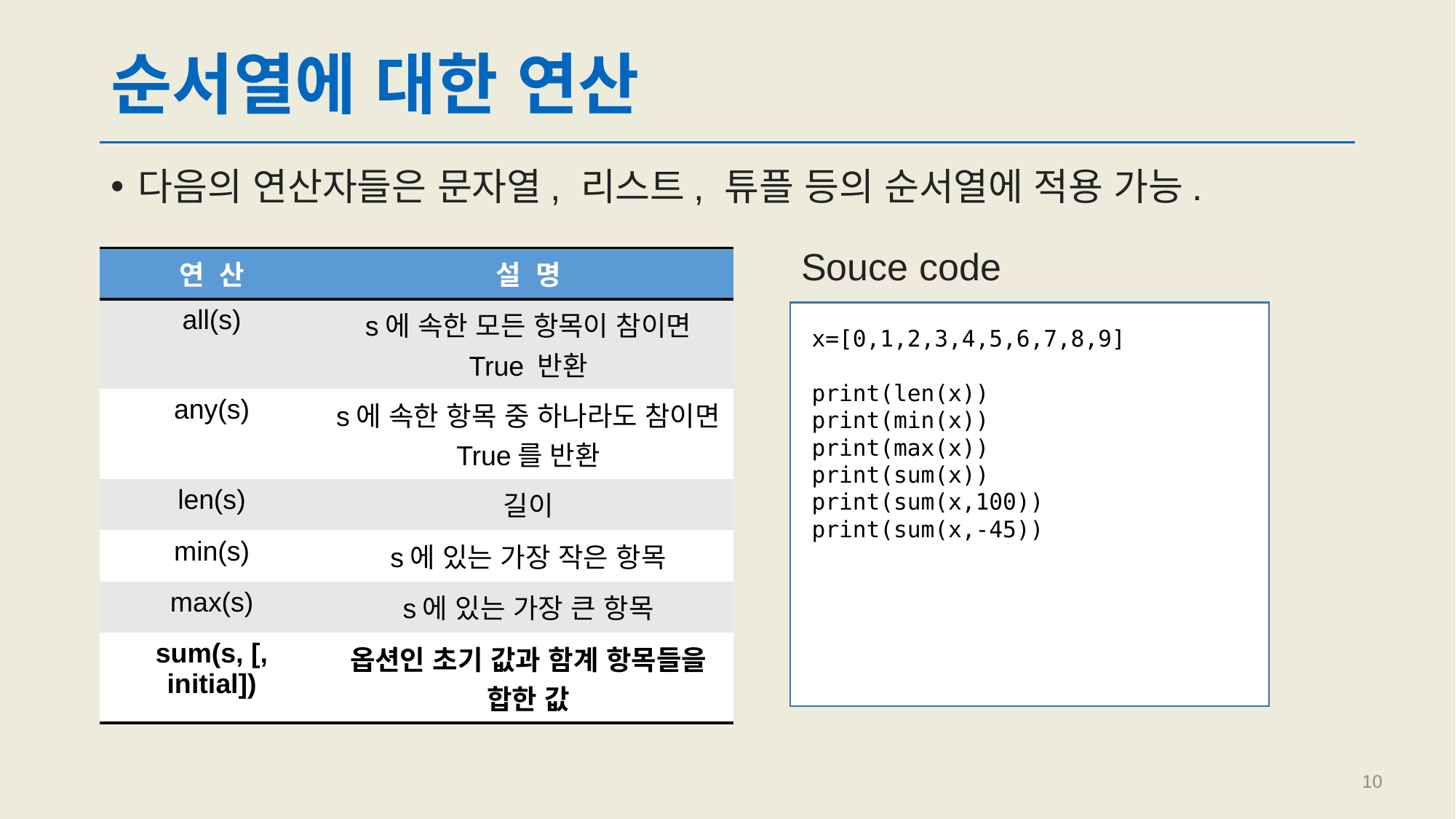

# 순서열에 대한 연산
다음의 연산자들은 문자열, 리스트, 튜플 등의 순서열에 적용 가능.
Souce code
| 연 산 | 설 명 |
| --- | --- |
| all(s) | s에 속한 모든 항목이 참이면 True 반환 |
| any(s) | s에 속한 항목 중 하나라도 참이면 True를 반환 |
| len(s) | 길이 |
| min(s) | s에 있는 가장 작은 항목 |
| max(s) | s에 있는 가장 큰 항목 |
| sum(s, [, initial]) | 옵션인 초기 값과 함계 항목들을 합한 값 |
x=[0,1,2,3,4,5,6,7,8,9]

print(len(x))
print(min(x))
print(max(x))
print(sum(x))
print(sum(x,100))
print(sum(x,-45))

10